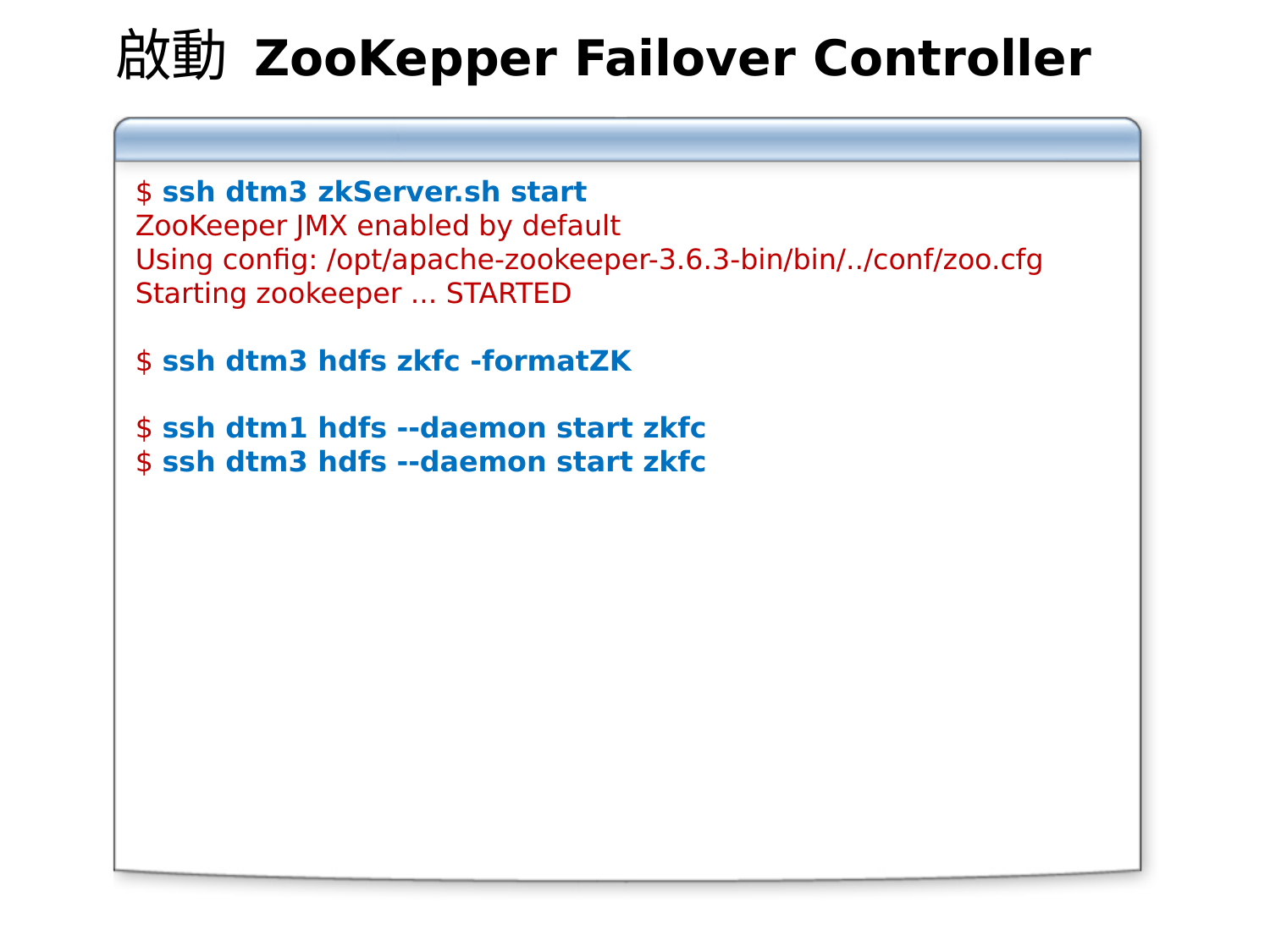

啟動 ZooKepper Failover Controller
$ ssh dtm3 zkServer.sh start
ZooKeeper JMX enabled by default
Using config: /opt/apache-zookeeper-3.6.3-bin/bin/../conf/zoo.cfg
Starting zookeeper ... STARTED

$ ssh dtm3 hdfs zkfc -formatZK

$ ssh dtm1 hdfs --daemon start zkfc
$ ssh dtm3 hdfs --daemon start zkfc